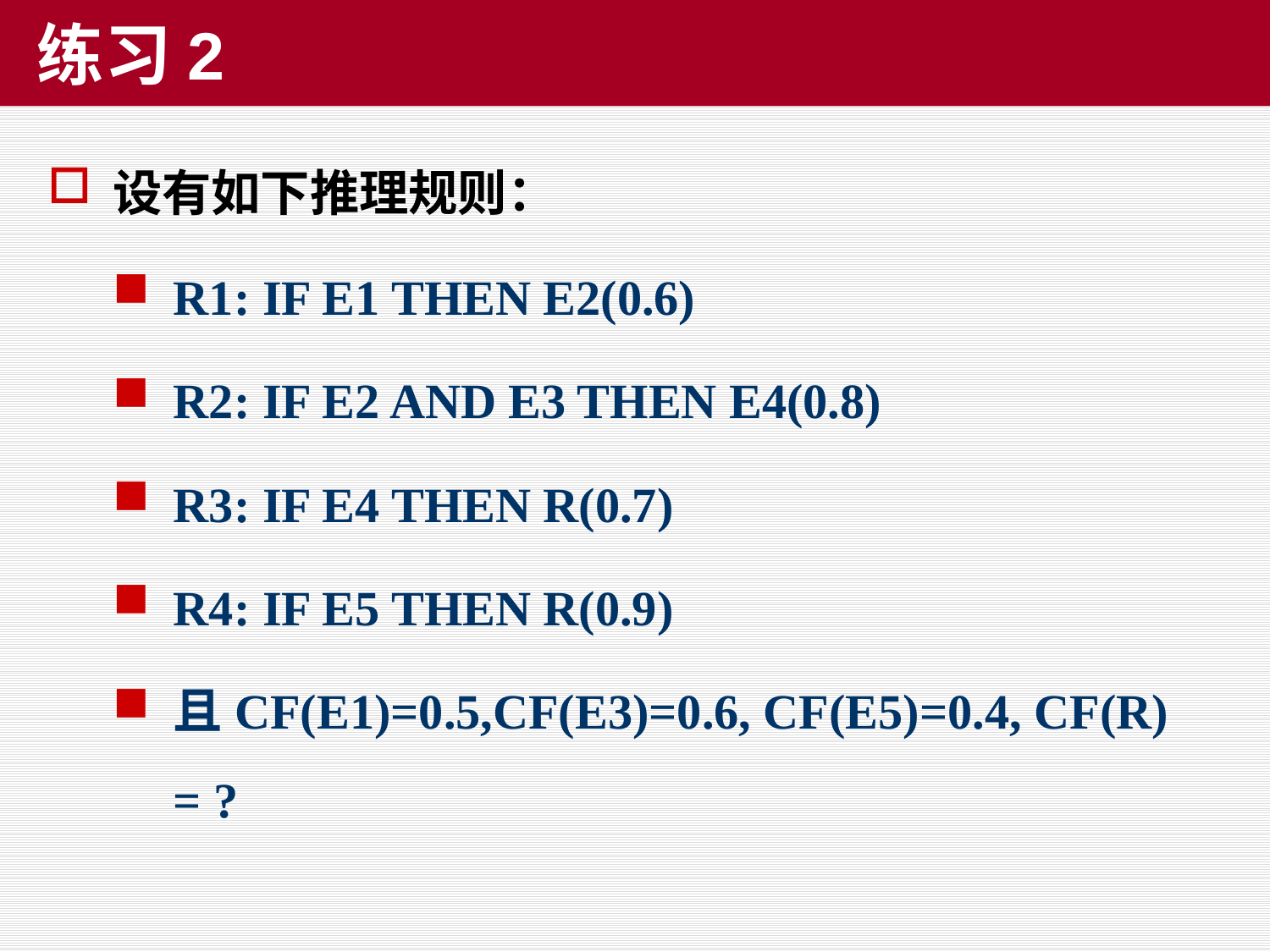

# 练习2
设有如下推理规则：
R1: IF E1 THEN E2(0.6)
R2: IF E2 AND E3 THEN E4(0.8)
R3: IF E4 THEN R(0.7)
R4: IF E5 THEN R(0.9)
且CF(E1)=0.5,CF(E3)=0.6, CF(E5)=0.4, CF(R) = ?